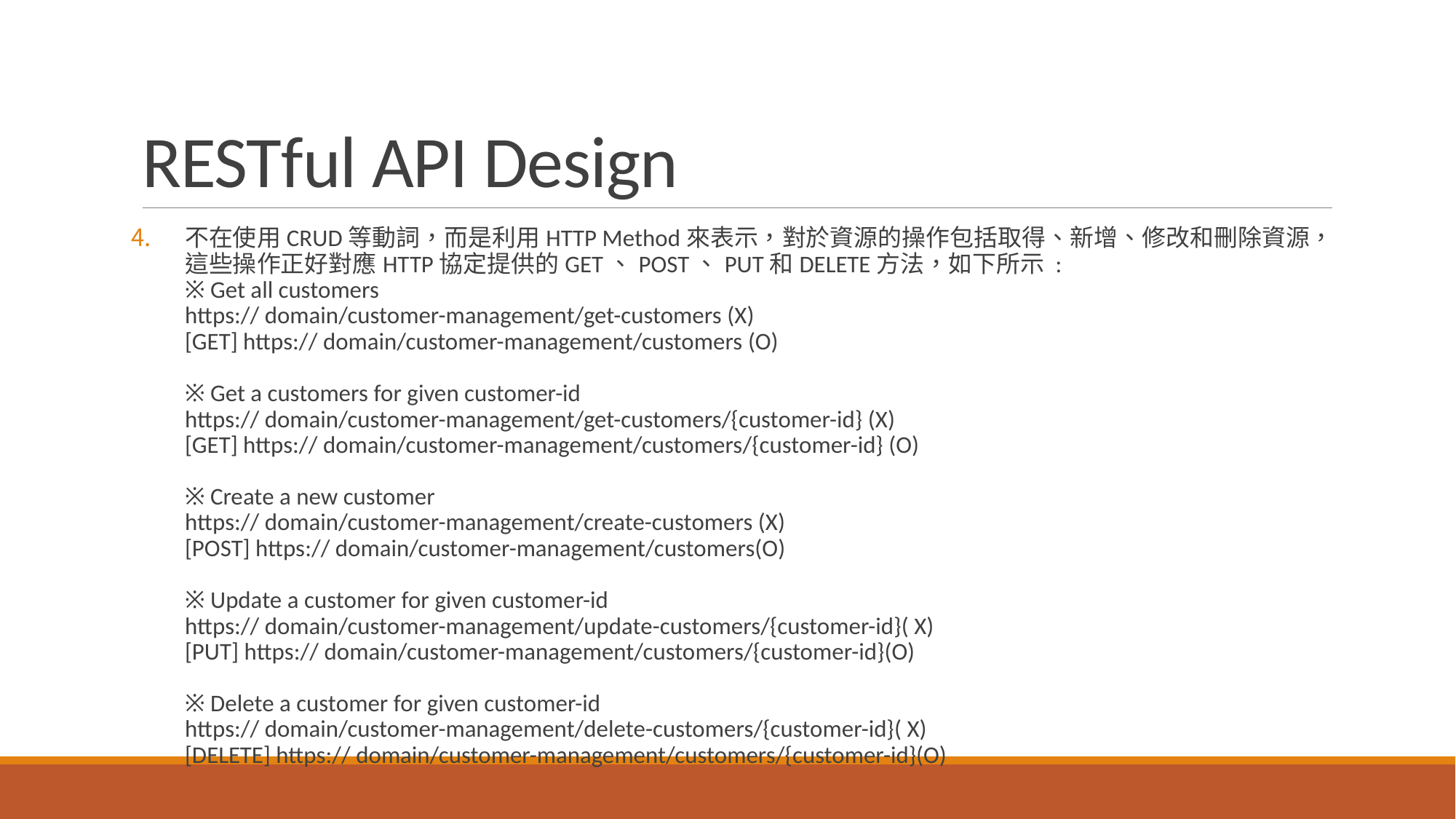

# RESTful API Design
不在使用CRUD等動詞，而是利用HTTP Method來表示，對於資源的操作包括取得、新增、修改和刪除資源，這些操作正好對應HTTP協定提供的GET、POST、PUT和DELETE方法，如下所示 :
※ Get all customers
https:// domain/customer-management/get-customers (X)
[GET] https:// domain/customer-management/customers (O)
※ Get a customers for given customer-id
https:// domain/customer-management/get-customers/{customer-id} (X)
[GET] https:// domain/customer-management/customers/{customer-id} (O)
※ Create a new customer
https:// domain/customer-management/create-customers (X)
[POST] https:// domain/customer-management/customers(O)
※ Update a customer for given customer-id
https:// domain/customer-management/update-customers/{customer-id}( X)
[PUT] https:// domain/customer-management/customers/{customer-id}(O)
※ Delete a customer for given customer-id
https:// domain/customer-management/delete-customers/{customer-id}( X)
[DELETE] https:// domain/customer-management/customers/{customer-id}(O)